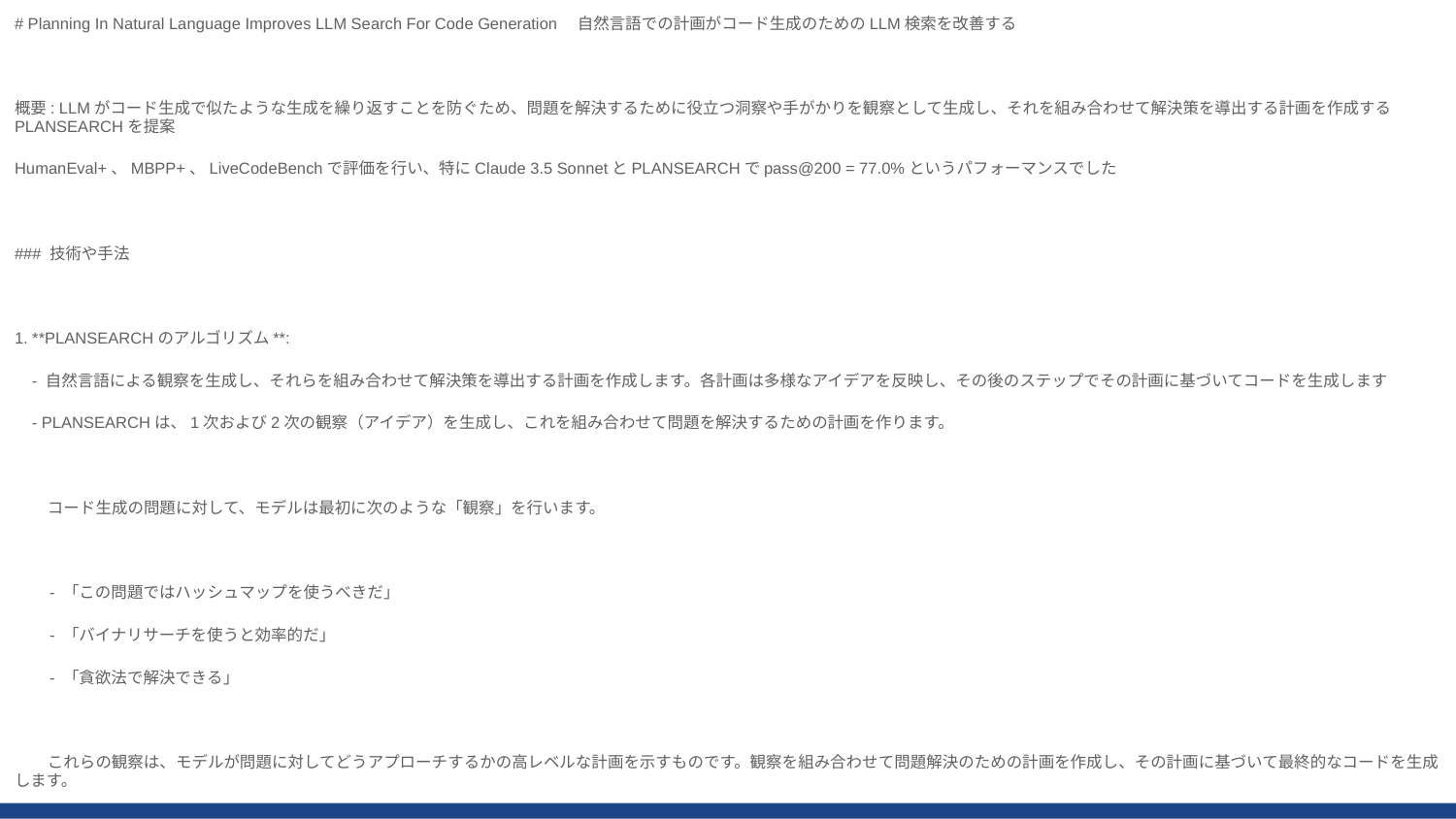

# Planning In Natural Language Improves LLM Search For Code Generation　自然言語での計画がコード生成のためのLLM検索を改善する

概要: LLMがコード生成で似たような生成を繰り返すことを防ぐため、問題を解決するために役立つ洞察や手がかりを観察として生成し、それを組み合わせて解決策を導出する計画を作成するPLANSEARCHを提案
HumanEval+、MBPP+、LiveCodeBenchで評価を行い、特にClaude 3.5 SonnetとPLANSEARCHでpass@200 = 77.0%というパフォーマンスでした

### 技術や手法

1. **PLANSEARCHのアルゴリズム**:
    - 自然言語による観察を生成し、それらを組み合わせて解決策を導出する計画を作成します。各計画は多様なアイデアを反映し、その後のステップでその計画に基づいてコードを生成します
    - PLANSEARCHは、1次および2次の観察（アイデア）を生成し、これを組み合わせて問題を解決するための計画を作ります。

        コード生成の問題に対して、モデルは最初に次のような「観察」を行います。

        - 「この問題ではハッシュマップを使うべきだ」
        - 「バイナリサーチを使うと効率的だ」
        - 「貪欲法で解決できる」

        これらの観察は、モデルが問題に対してどうアプローチするかの高レベルな計画を示すものです。観察を組み合わせて問題解決のための計画を作成し、その計画に基づいて最終的なコードを生成します。

        ### 観察の生成のステップ

        1. **第一段階（観察の生成）**: モデルは問題文を読み取り、解決の手がかりとなる「観察」をいくつか生成します。これらは問題を解くための戦略や解決の方向性を示す自然言語での表現です。

            例: 「配列の要素を事前に計算しておくべきだ」「空の配列ならばFalseを返す」「nの平方根サイズで配列を分割する」

        2. **第二段階（観察の組み合わせ）**: 生成された複数の観察からいくつかを組み合わせ、次の観察や新しい手法を導き出します。
        3. **計画の生成**: 最後に、これらの観察を基にして、問題を解くための全体的な計画（例えば「バイナリサーチと貪欲法を組み合わせて効率的に探索を行う」）を作成します。
2. **IDEASEARCH**:
    - PLANSEARCHと比較される手法として、問題に対してまず自然言語の解決策を生成し、その後それを基にコードを生成する手法。
3. **ベンチマークと評価**:
    - HumanEval+、MBPP+、LiveCodeBenchといったベンチマークを用いて評価が行われており、特にClaude 3.5 SonnetとPLANSEARCHの組み合わせが最も高いパフォーマンス（pass@200 = 77.0%）を記録しています。